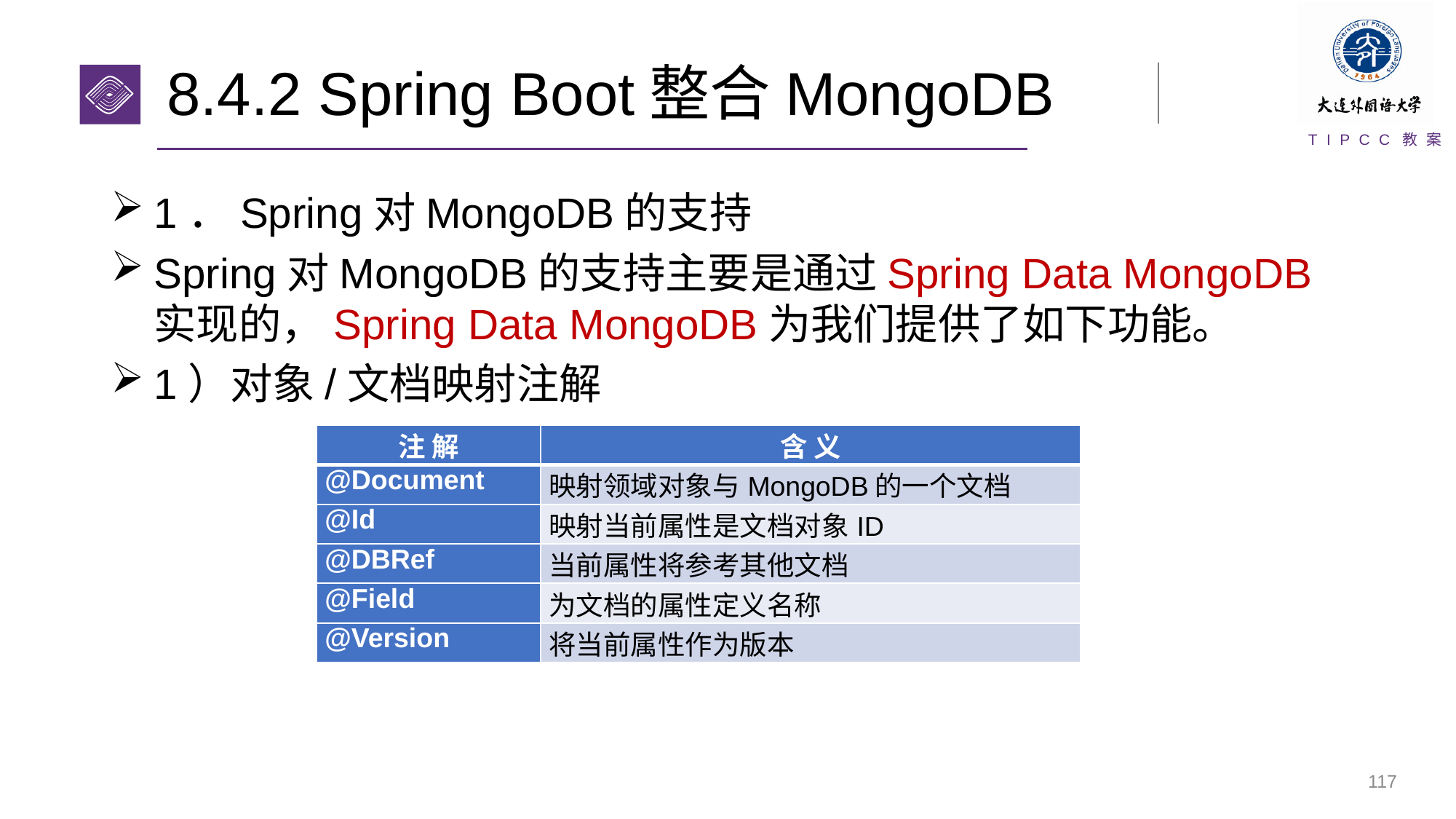

# 8.4.2 Spring Boot整合MongoDB
1．Spring对MongoDB的支持
Spring对MongoDB的支持主要是通过Spring Data MongoDB实现的，Spring Data MongoDB为我们提供了如下功能。
1）对象/文档映射注解

| 注 解 | 含 义 |
| --- | --- |
| @Document | 映射领域对象与MongoDB的一个文档 |
| @Id | 映射当前属性是文档对象ID |
| @DBRef | 当前属性将参考其他文档 |
| @Field | 为文档的属性定义名称 |
| @Version | 将当前属性作为版本 |
117